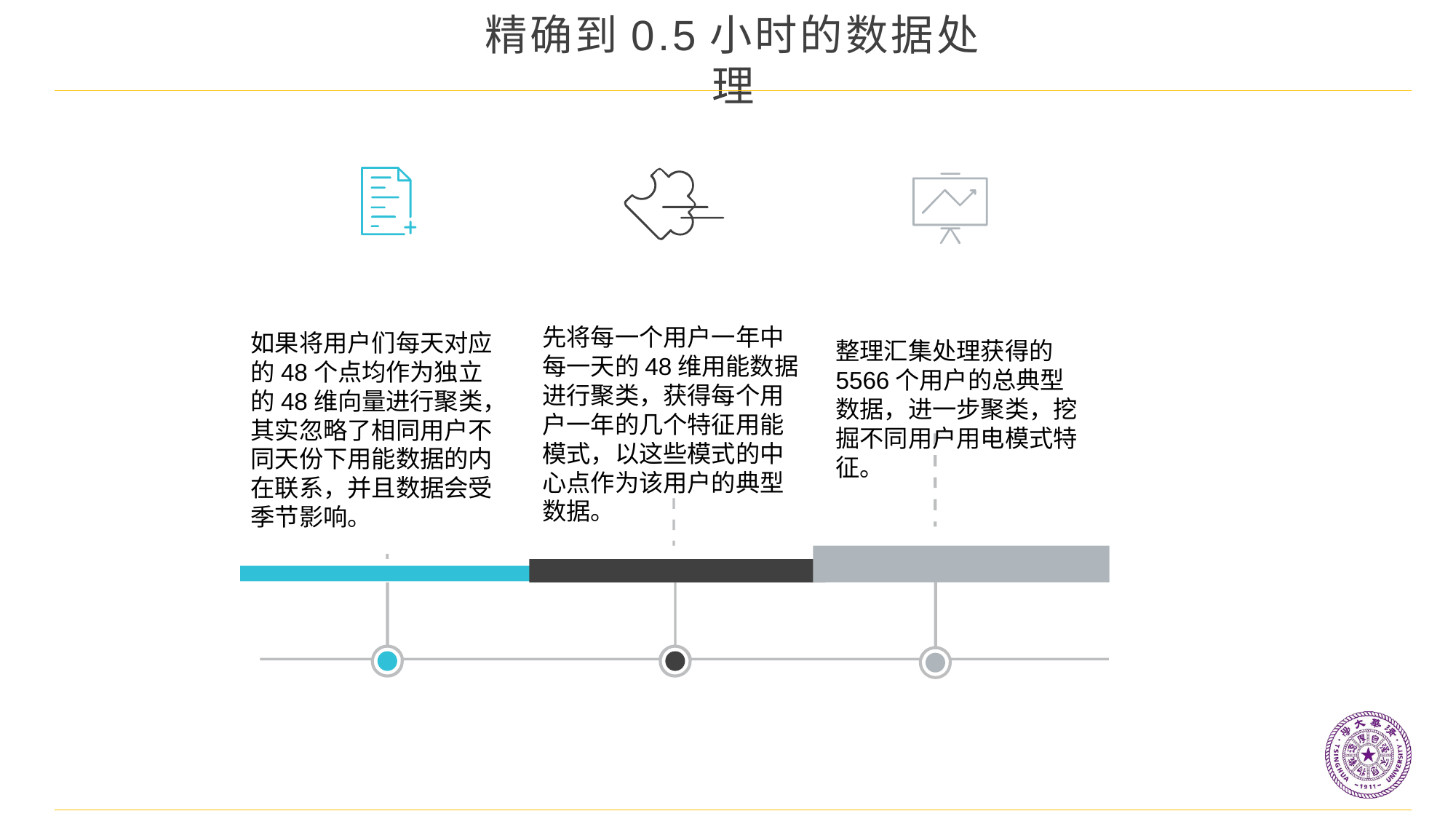

精确到0.5小时的数据处理

先将每一个用户一年中每一天的48维用能数据进行聚类，获得每个用户一年的几个特征用能模式，以这些模式的中心点作为该用户的典型数据。
如果将用户们每天对应的48个点均作为独立的48维向量进行聚类，其实忽略了相同用户不同天份下用能数据的内在联系，并且数据会受季节影响。
整理汇集处理获得的5566个用户的总典型数据，进一步聚类，挖掘不同用户用电模式特征。